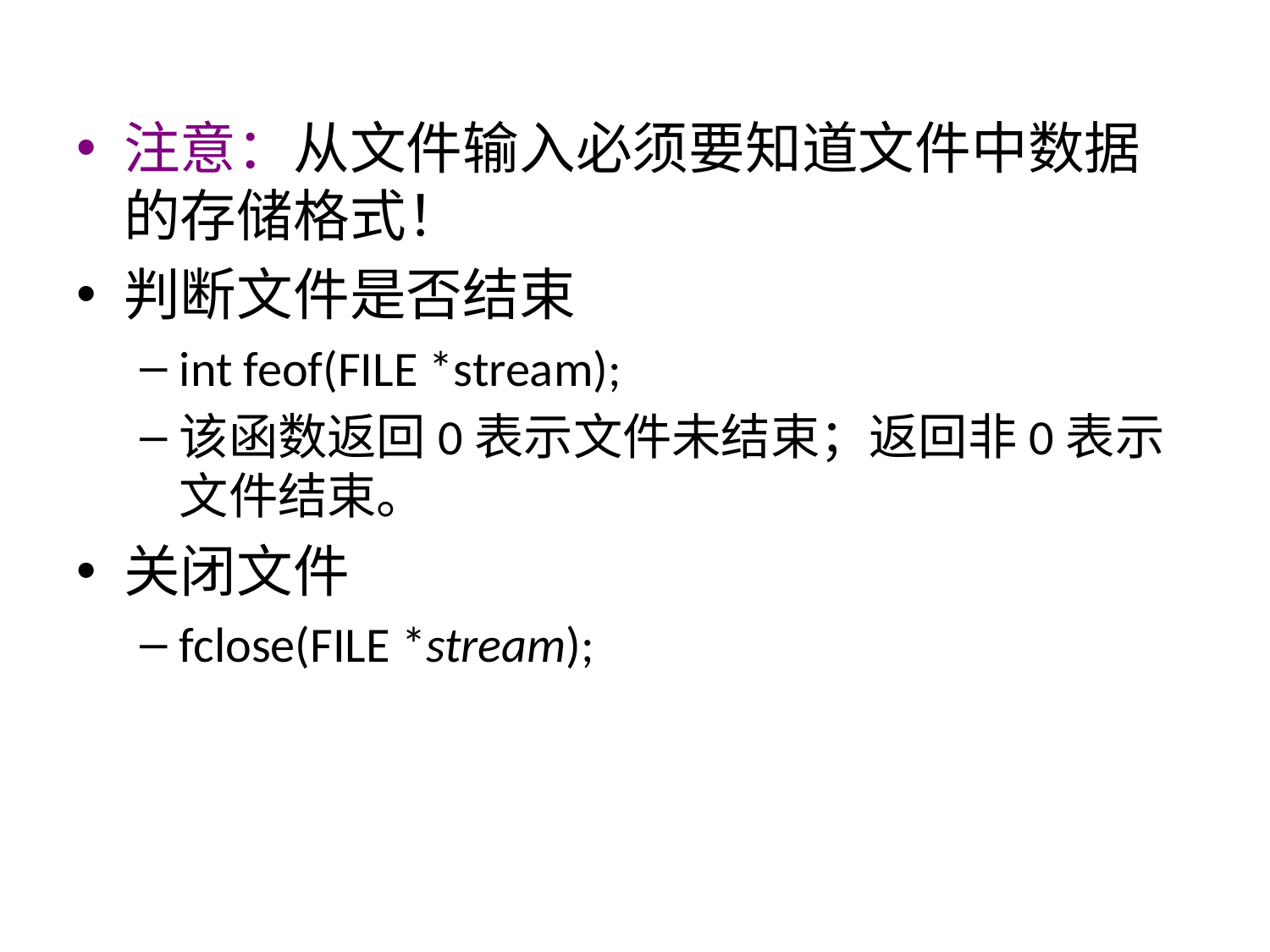

注意：从文件输入必须要知道文件中数据的存储格式！
判断文件是否结束
int feof(FILE *stream);
该函数返回0表示文件未结束；返回非0表示文件结束。
关闭文件
fclose(FILE *stream);